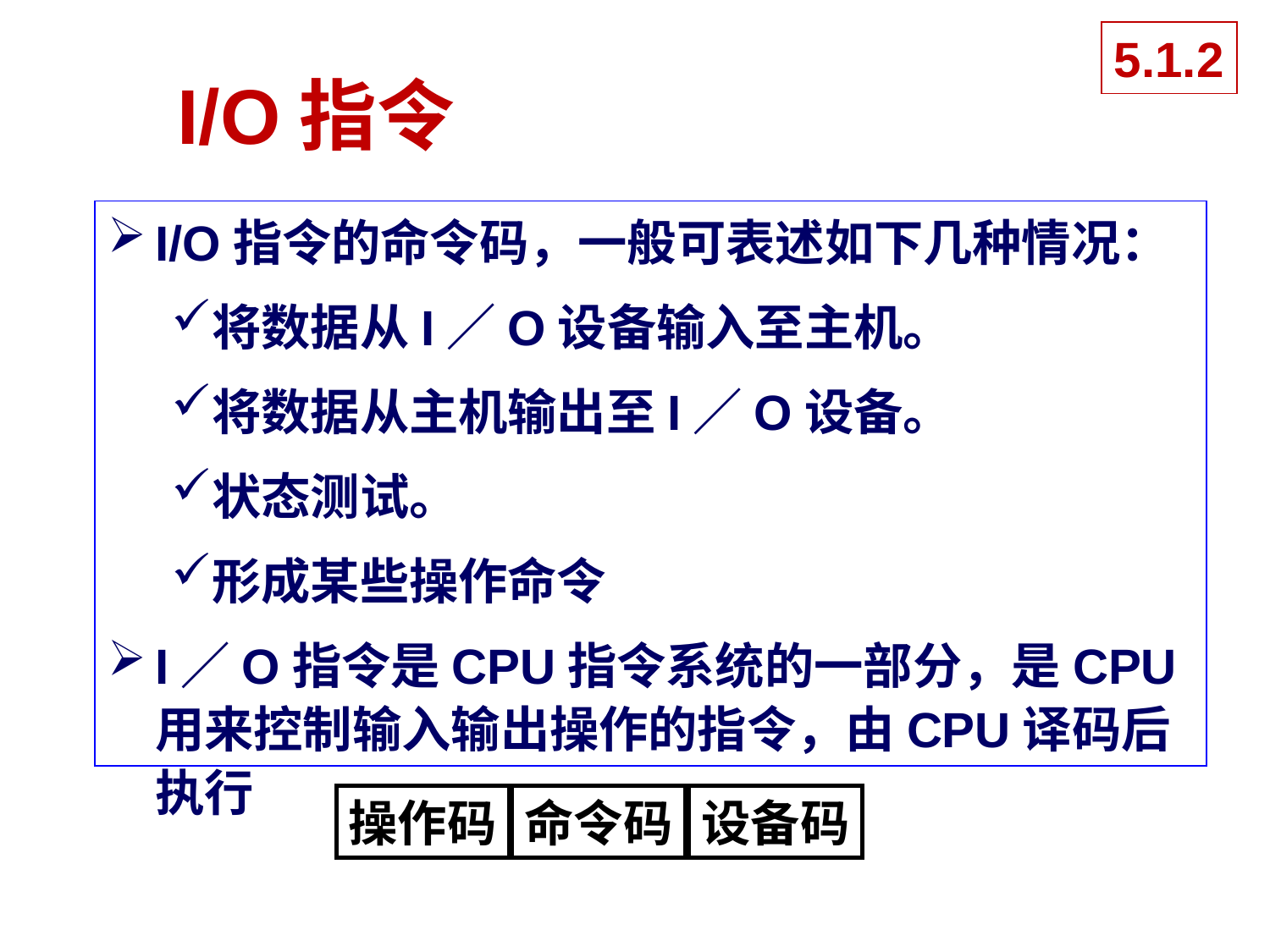

5.1.2
# I/O指令
I/O指令的命令码，一般可表述如下几种情况：
将数据从I／O设备输入至主机。
将数据从主机输出至I／O设备。
状态测试。
形成某些操作命令
I／O指令是CPU指令系统的一部分，是CPU用来控制输入输出操作的指令，由CPU译码后执行
操作码
命令码
设备码